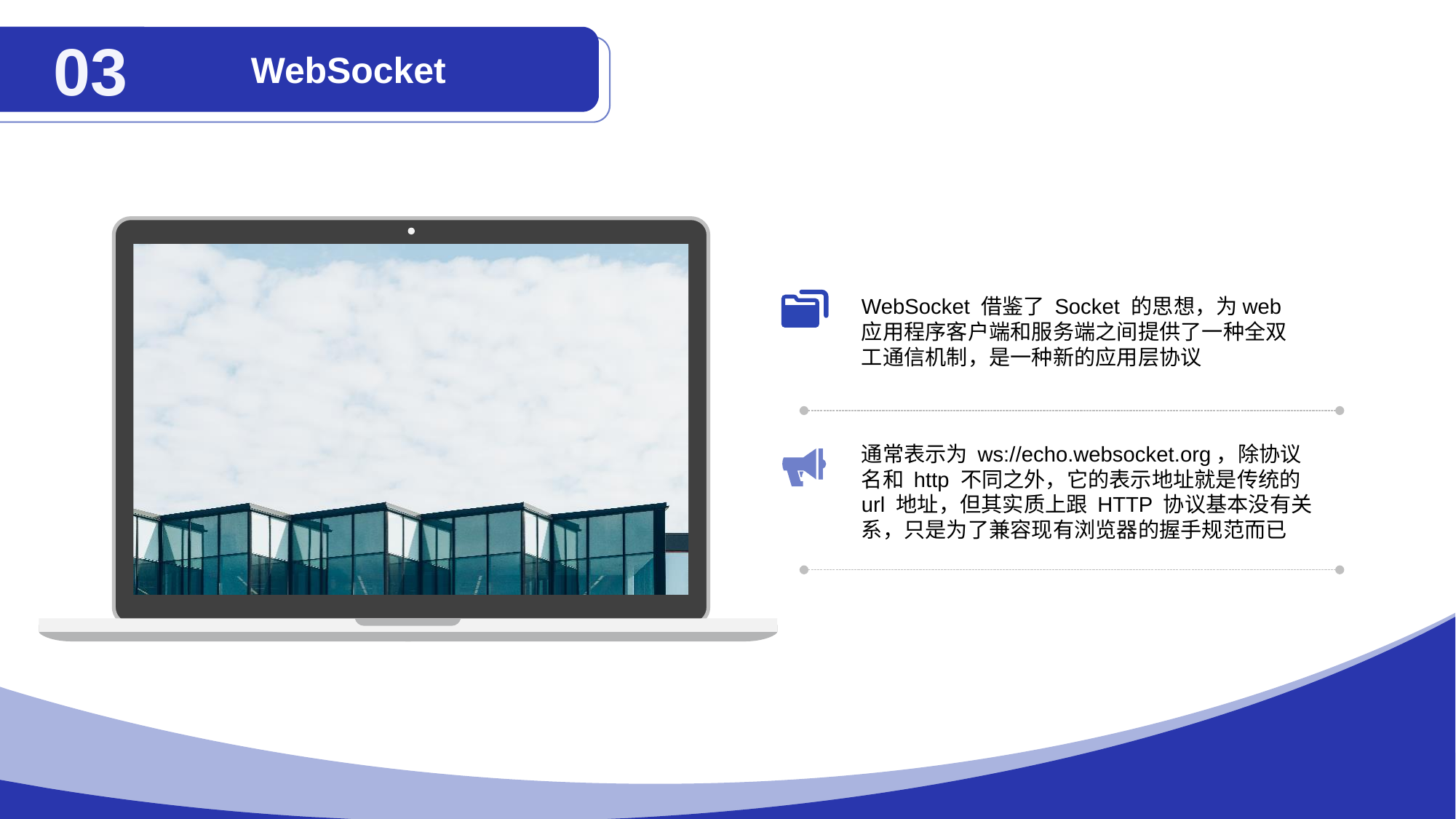

03

WebSocket

WebSocket 借鉴了 Socket 的思想，为web应用程序客户端和服务端之间提供了一种全双工通信机制，是一种新的应用层协议

通常表示为 ws://echo.websocket.org，除协议名和 http 不同之外，它的表示地址就是传统的url 地址，但其实质上跟 HTTP 协议基本没有关系，只是为了兼容现有浏览器的握手规范而已